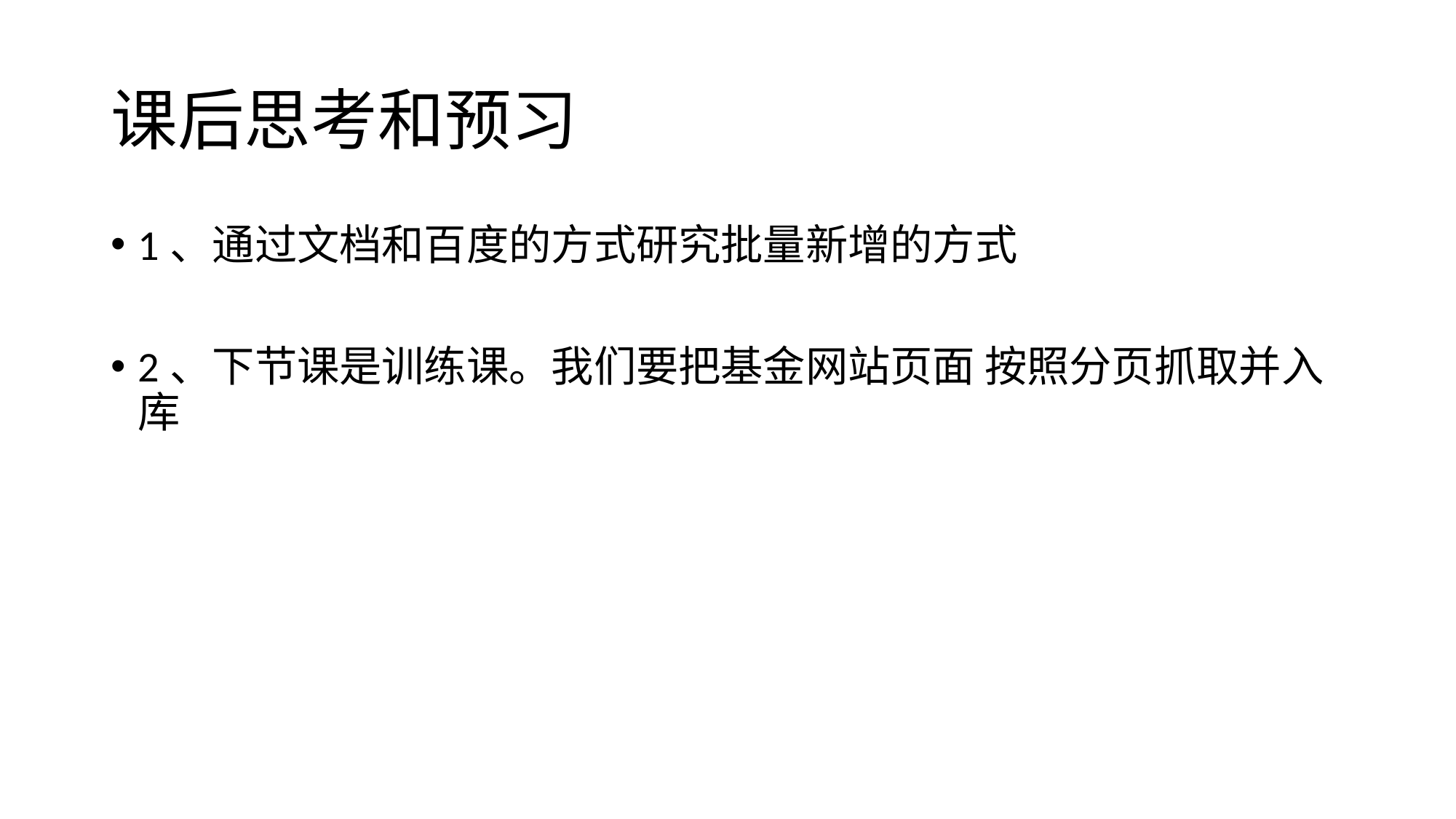

# 课后思考和预习
1、通过文档和百度的方式研究批量新增的方式

2、下节课是训练课。我们要把基金网站页面 按照分页抓取并入库